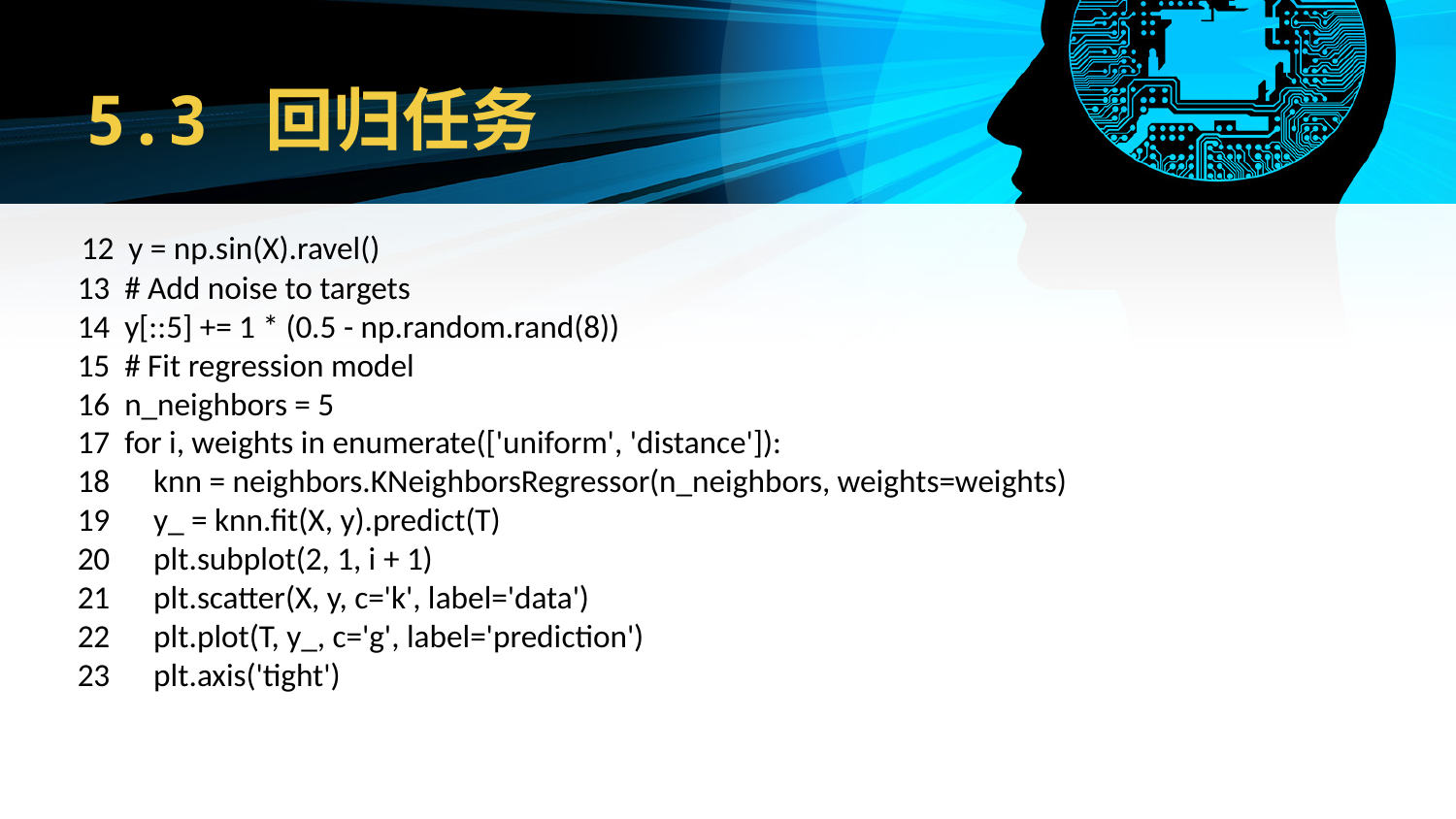

# 5.3 回归任务
    12  y = np.sin(X).ravel()
    13  # Add noise to targets
    14  y[::5] += 1 * (0.5 - np.random.rand(8))
    15  # Fit regression model
    16  n_neighbors = 5
    17  for i, weights in enumerate(['uniform', 'distance']):
    18      knn = neighbors.KNeighborsRegressor(n_neighbors, weights=weights)
    19      y_ = knn.fit(X, y).predict(T)
    20      plt.subplot(2, 1, i + 1)
    21      plt.scatter(X, y, c='k', label='data')
    22      plt.plot(T, y_, c='g', label='prediction')
    23      plt.axis('tight')